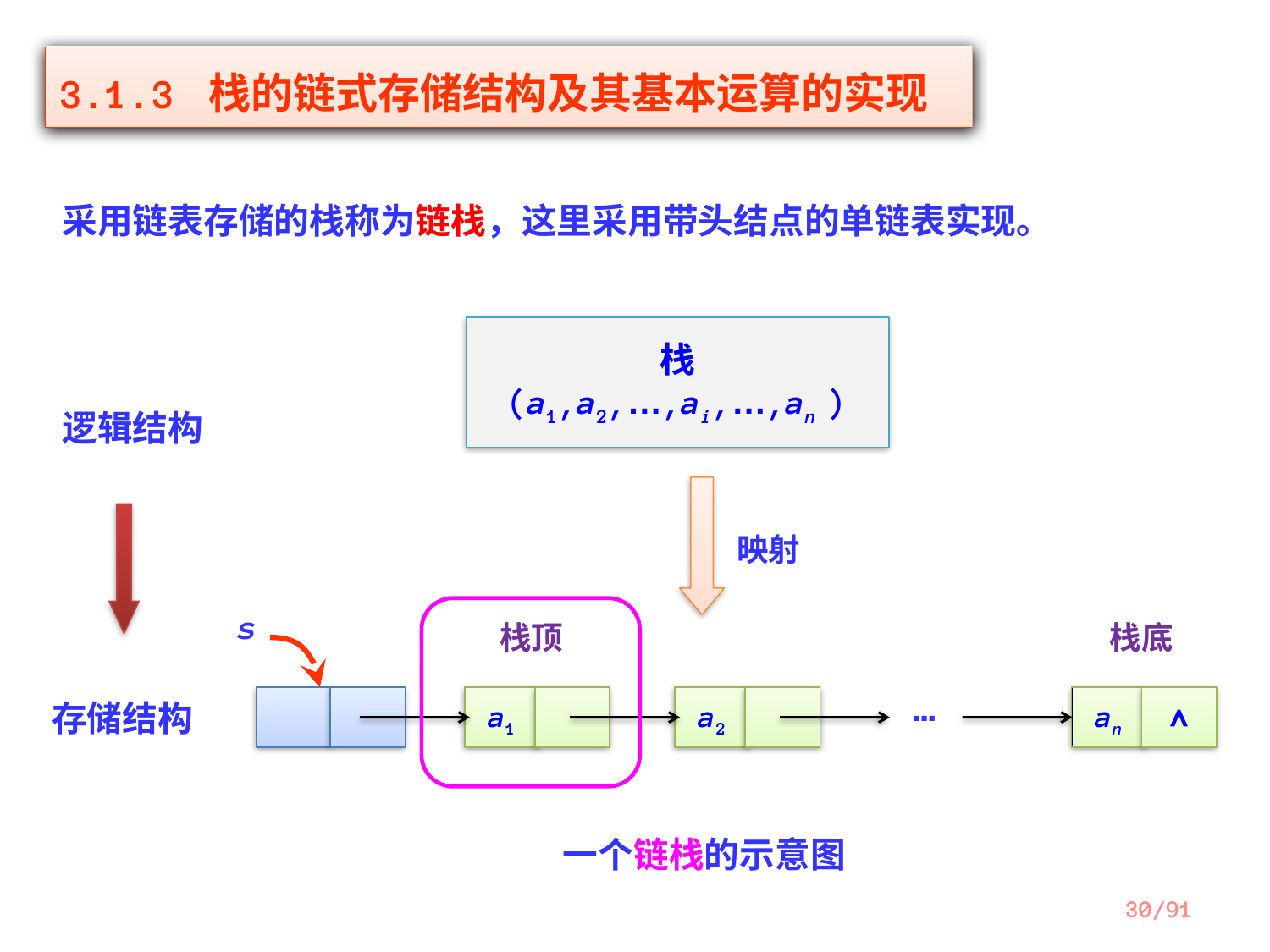

3.1.3 栈的链式存储结构及其基本运算的实现
采用链表存储的栈称为链栈，这里采用带头结点的单链表实现。
栈
(a1,a2,…,ai,…,an )
逻辑结构

映射
s

栈顶
栈底

…

a1

a2

an
∧
存储结构

一个链栈的示意图

30/91